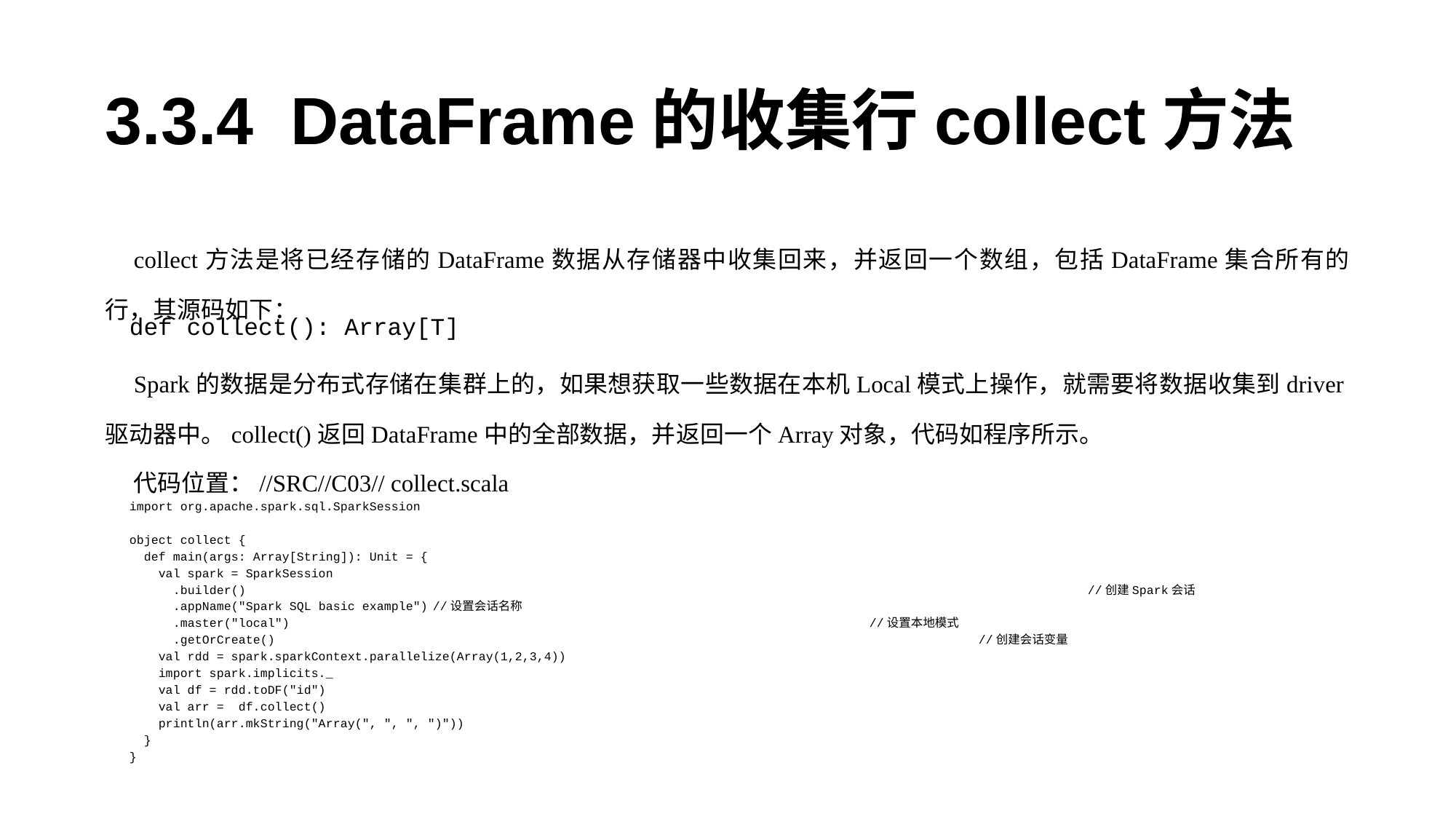

# 3.3.4  DataFrame的收集行collect方法
collect方法是将已经存储的DataFrame数据从存储器中收集回来，并返回一个数组，包括DataFrame集合所有的行，其源码如下：
def collect(): Array[T]
Spark的数据是分布式存储在集群上的，如果想获取一些数据在本机Local模式上操作，就需要将数据收集到driver驱动器中。collect()返回DataFrame中的全部数据，并返回一个Array对象，代码如程序所示。
代码位置：//SRC//C03// collect.scala
import org.apache.spark.sql.SparkSession

object collect {
  def main(args: Array[String]): Unit = {
    val spark = SparkSession
      .builder()								//创建Spark会话
      .appName("Spark SQL basic example")	//设置会话名称
      .master("local") 						//设置本地模式
      .getOrCreate()							//创建会话变量
    val rdd = spark.sparkContext.parallelize(Array(1,2,3,4))
    import spark.implicits._
    val df = rdd.toDF("id")
    val arr =  df.collect()
    println(arr.mkString("Array(", ", ", ")"))
  }
}